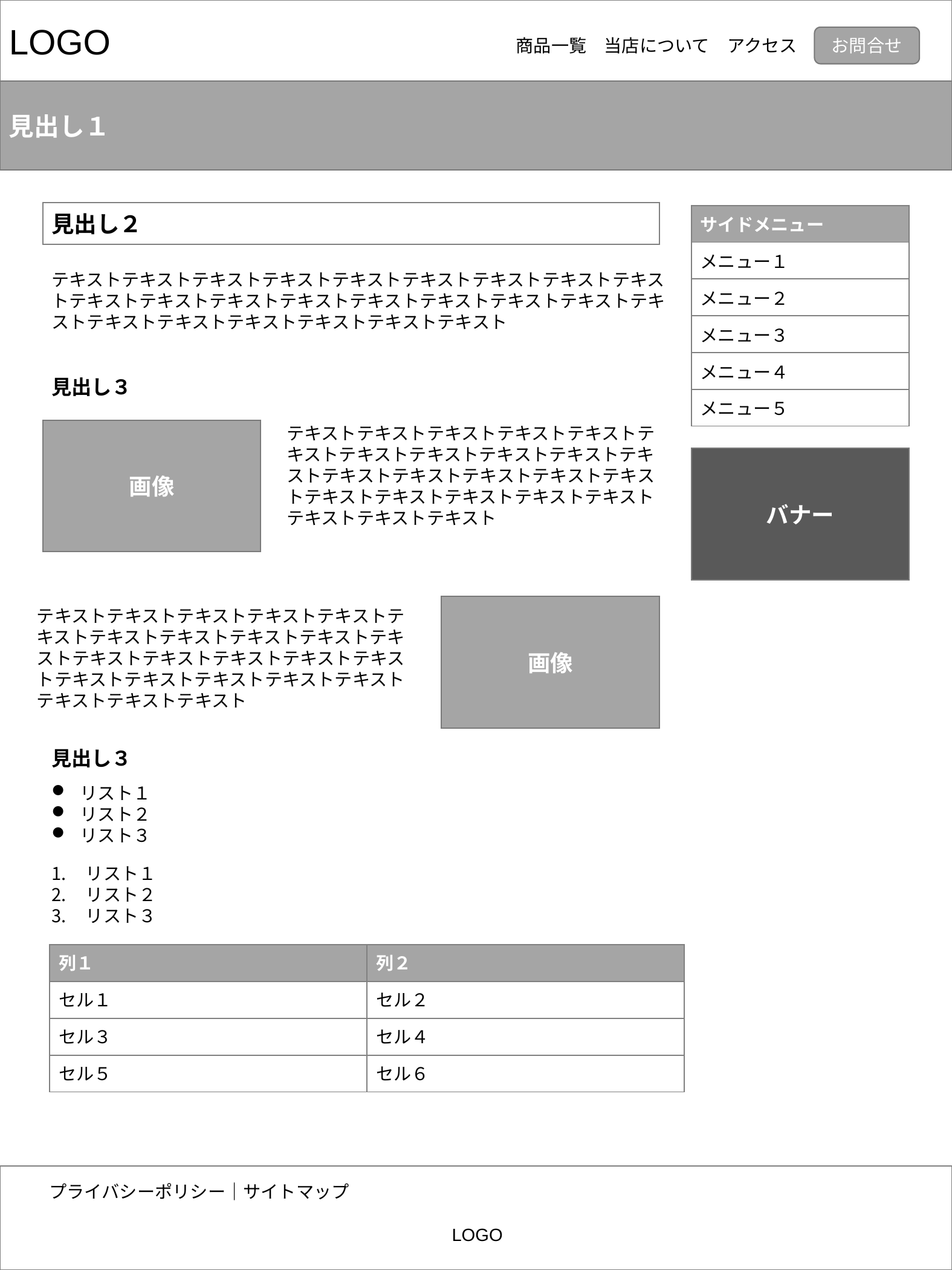

LOGO
お問合せ
商品一覧　当店について　アクセス
見出し１
見出し２
| サイドメニュー |
| --- |
| メニュー１ |
| メニュー２ |
| メニュー３ |
| メニュー４ |
| メニュー５ |
テキストテキストテキストテキストテキストテキストテキストテキストテキストテキストテキストテキストテキストテキストテキストテキストテキストテキストテキストテキストテキストテキストテキストテキスト
見出し３
テキストテキストテキストテキストテキストテキストテキストテキストテキストテキストテキストテキストテキストテキストテキストテキストテキストテキストテキストテキストテキストテキストテキストテキスト
画像
バナー
画像
テキストテキストテキストテキストテキストテキストテキストテキストテキストテキストテキストテキストテキストテキストテキストテキストテキストテキストテキストテキストテキストテキストテキストテキスト
見出し３
リスト１
リスト２
リスト３
リスト１
リスト２
リスト３
| 列１ | 列２ |
| --- | --- |
| セル１ | セル２ |
| セル３ | セル４ |
| セル５ | セル６ |

プライバシーポリシー｜サイトマップ
LOGO